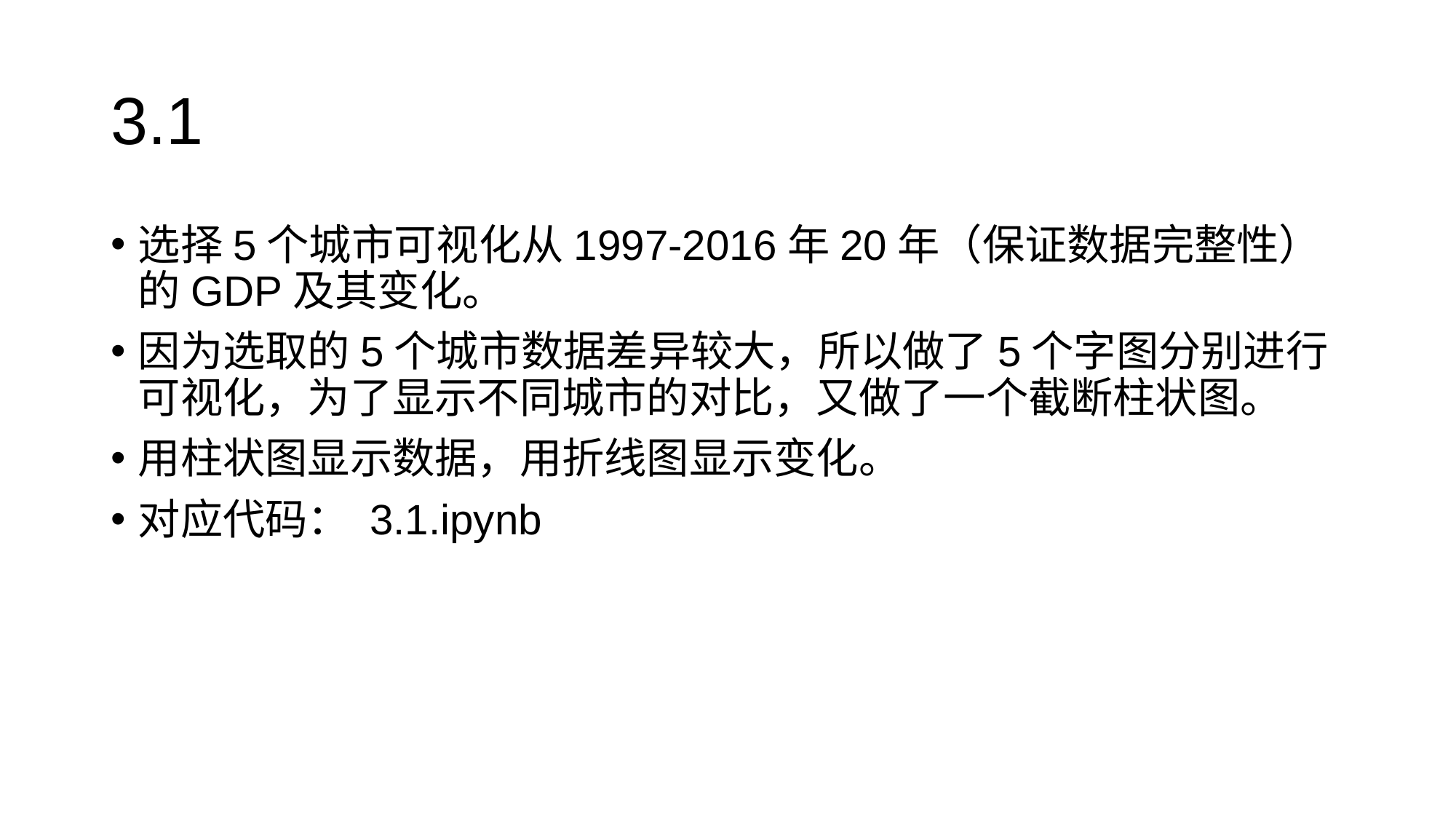

# 3.1
选择5个城市可视化从1997-2016年20年（保证数据完整性）的GDP及其变化。
因为选取的5个城市数据差异较大，所以做了5个字图分别进行可视化，为了显示不同城市的对比，又做了一个截断柱状图。
用柱状图显示数据，用折线图显示变化。
对应代码： 3.1.ipynb